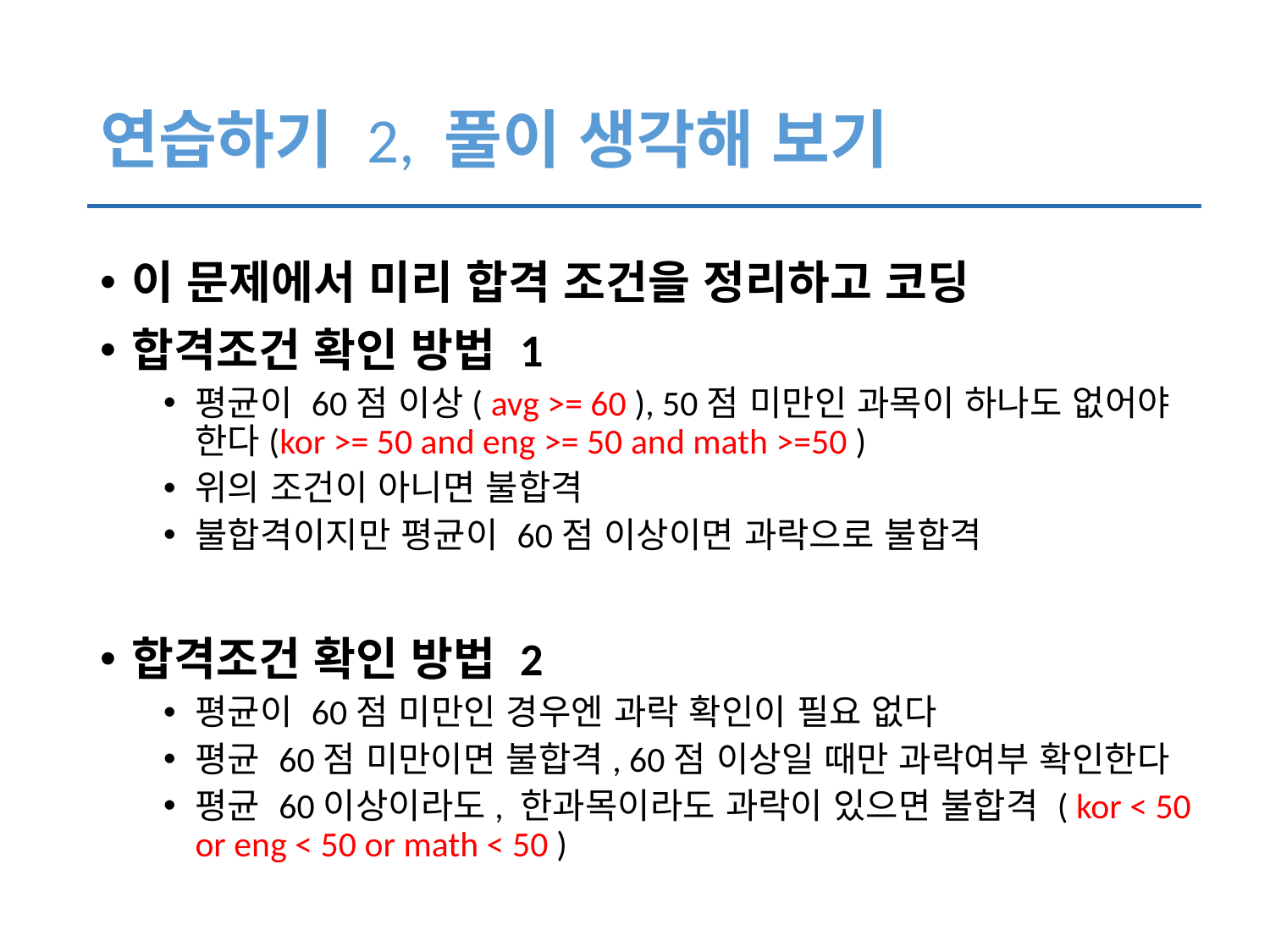

# 연습하기 2, 풀이 생각해 보기
이 문제에서 미리 합격 조건을 정리하고 코딩
합격조건 확인 방법 1
평균이 60점 이상( avg >= 60 ), 50점 미만인 과목이 하나도 없어야 한다(kor >= 50 and eng >= 50 and math >=50 )
위의 조건이 아니면 불합격
불합격이지만 평균이 60점 이상이면 과락으로 불합격

합격조건 확인 방법 2
평균이 60점 미만인 경우엔 과락 확인이 필요 없다
평균 60점 미만이면 불합격, 60점 이상일 때만 과락여부 확인한다
평균 60이상이라도, 한과목이라도 과락이 있으면 불합격 ( kor < 50 or eng < 50 or math < 50 )